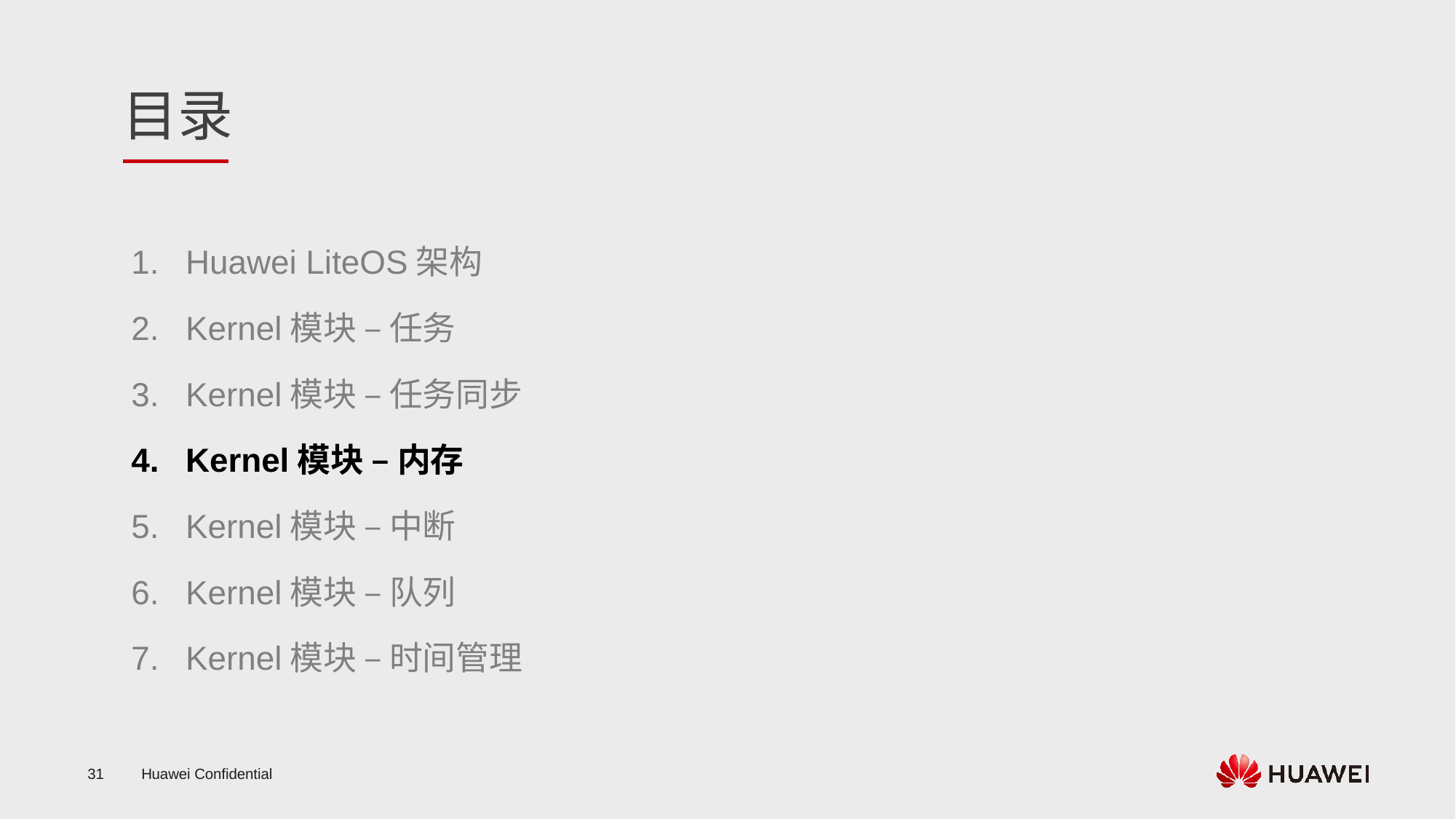

Huawei LiteOS架构
Kernel模块 – 任务
Kernel模块 – 任务同步
Kernel模块 – 内存
Kernel模块 – 中断
Kernel模块 – 队列
Kernel模块 – 时间管理